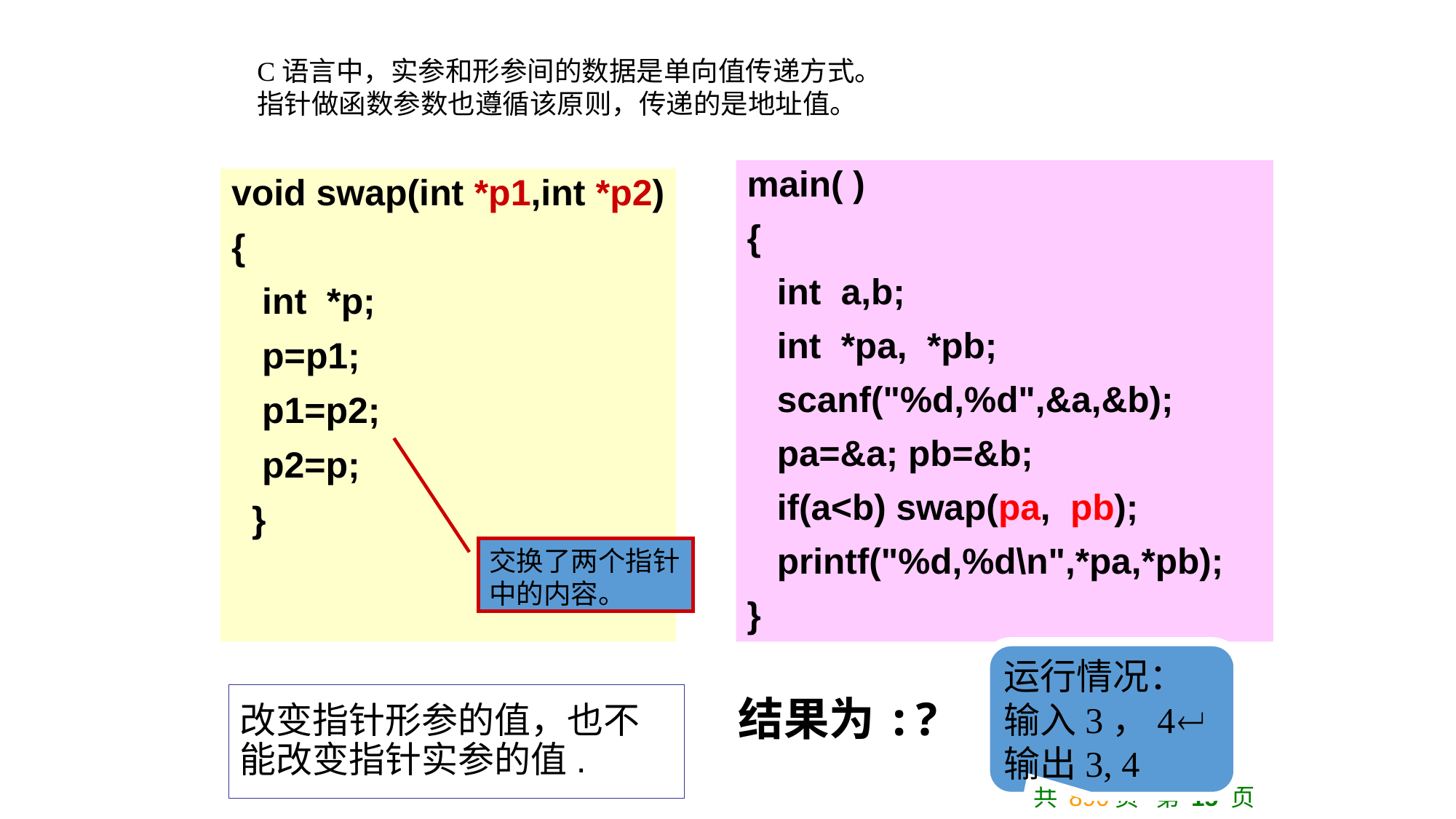

C语言中，实参和形参间的数据是单向值传递方式。
指针做函数参数也遵循该原则，传递的是地址值。
main( )
{
   int  a,b;
   int  *pa,  *pb;
   scanf("%d,%d",&a,&b);
   pa=&a; pb=&b;
   if(a<b) swap(pa,  pb);
   printf("%d,%d\n",*pa,*pb);
}
void swap(int *p1,int *p2)
{
   int  *p;
   p=p1;
   p1=p2;
   p2=p;
  }
交换了两个指针中的内容。
运行情况：
输入3，4↵
输出3, 4
# 改变指针形参的值，也不能改变指针实参的值.
结果为:?
共 890页   第 15 页